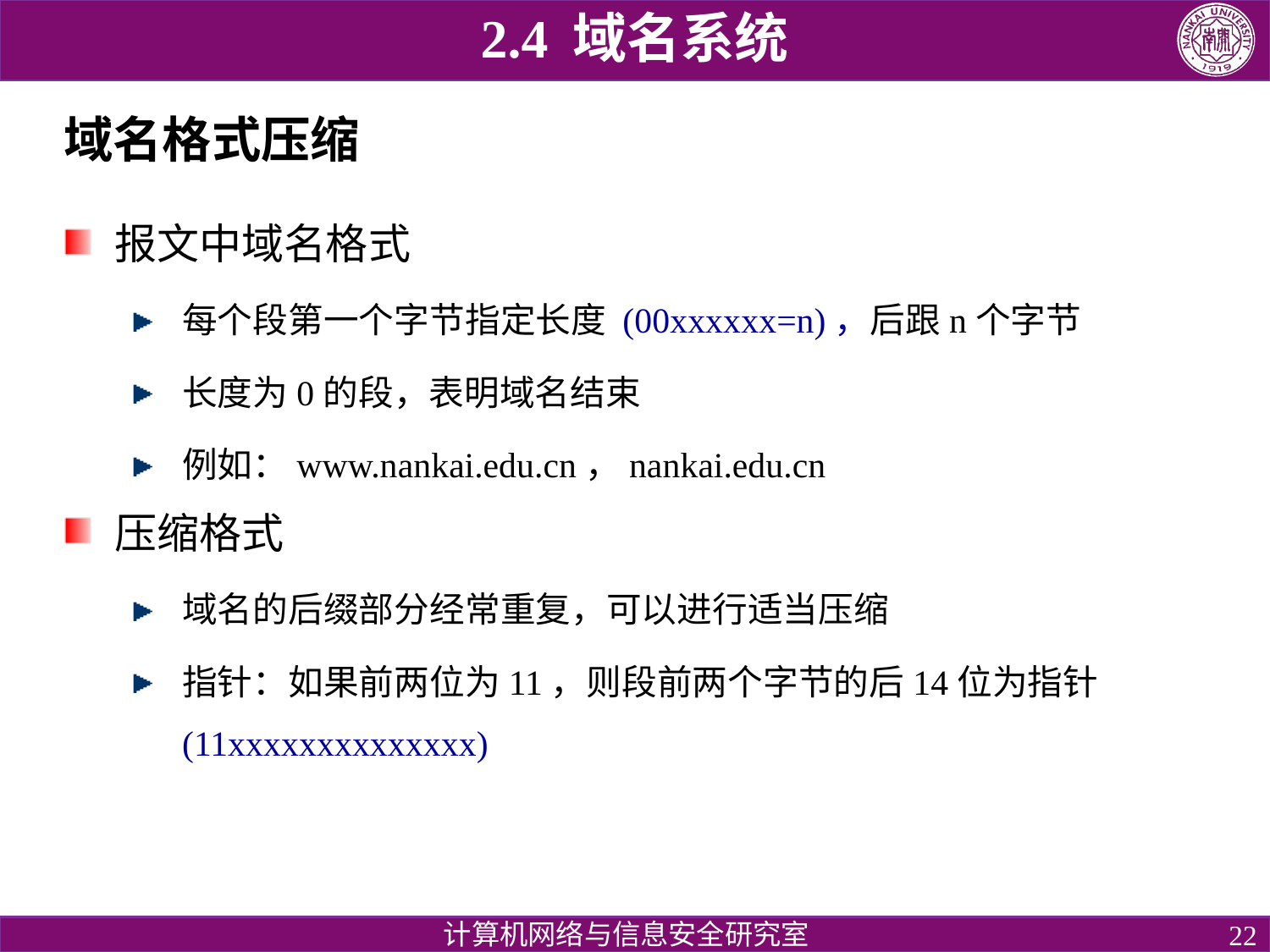

2.4 域名系统
# 域名格式压缩
报文中域名格式
每个段第一个字节指定长度 (00xxxxxx=n)，后跟n个字节
长度为0的段，表明域名结束
例如：www.nankai.edu.cn，nankai.edu.cn
压缩格式
域名的后缀部分经常重复，可以进行适当压缩
指针：如果前两位为11，则段前两个字节的后14位为指针 (11xxxxxxxxxxxxxx)